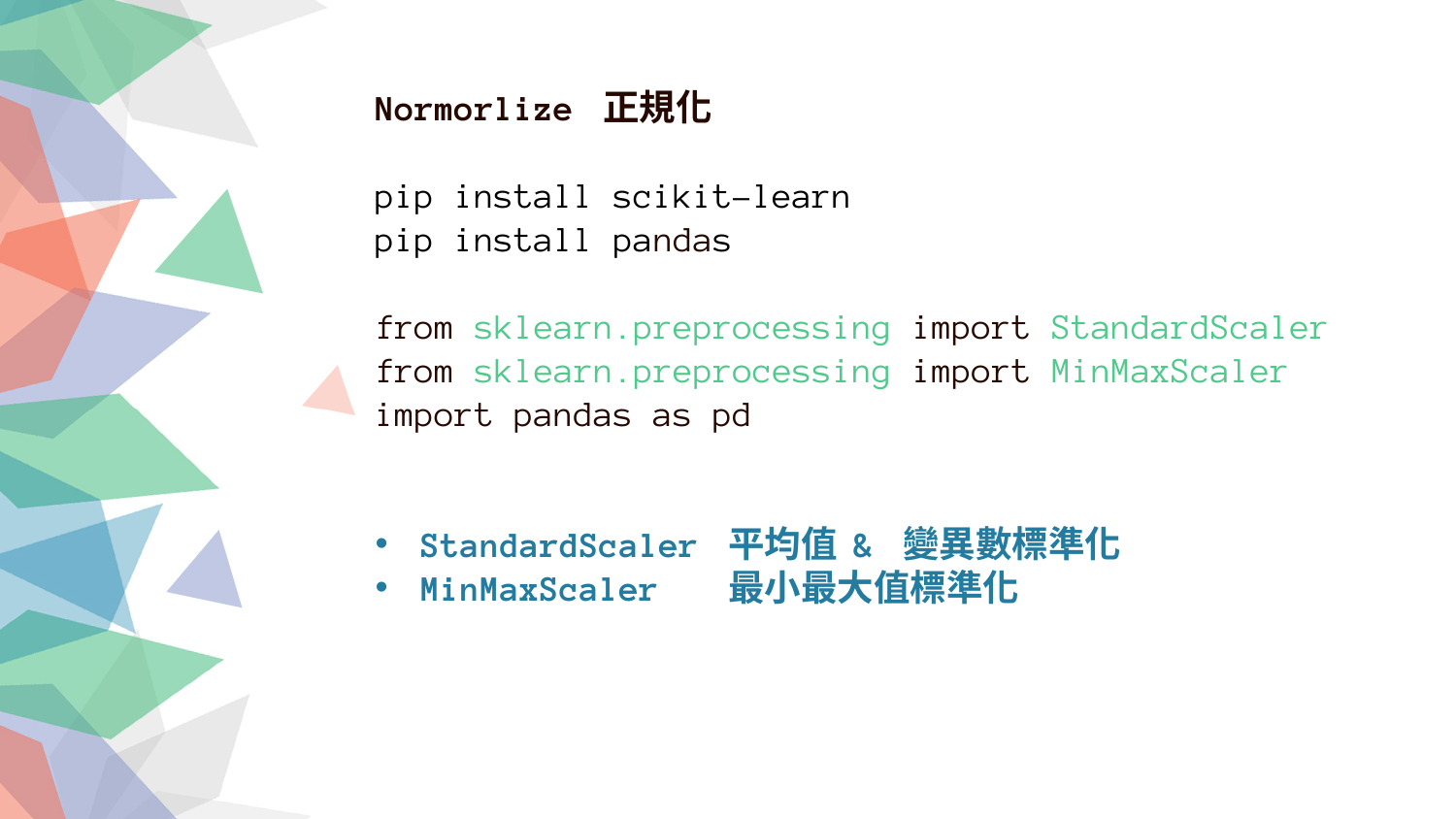

Normorlize 正規化

pip install scikit-learn
pip install pandas

from sklearn.preprocessing import StandardScaler
from sklearn.preprocessing import MinMaxScaler
import pandas as pd

StandardScaler 平均值 & 變異數標準化
MinMaxScaler   最小最大值標準化